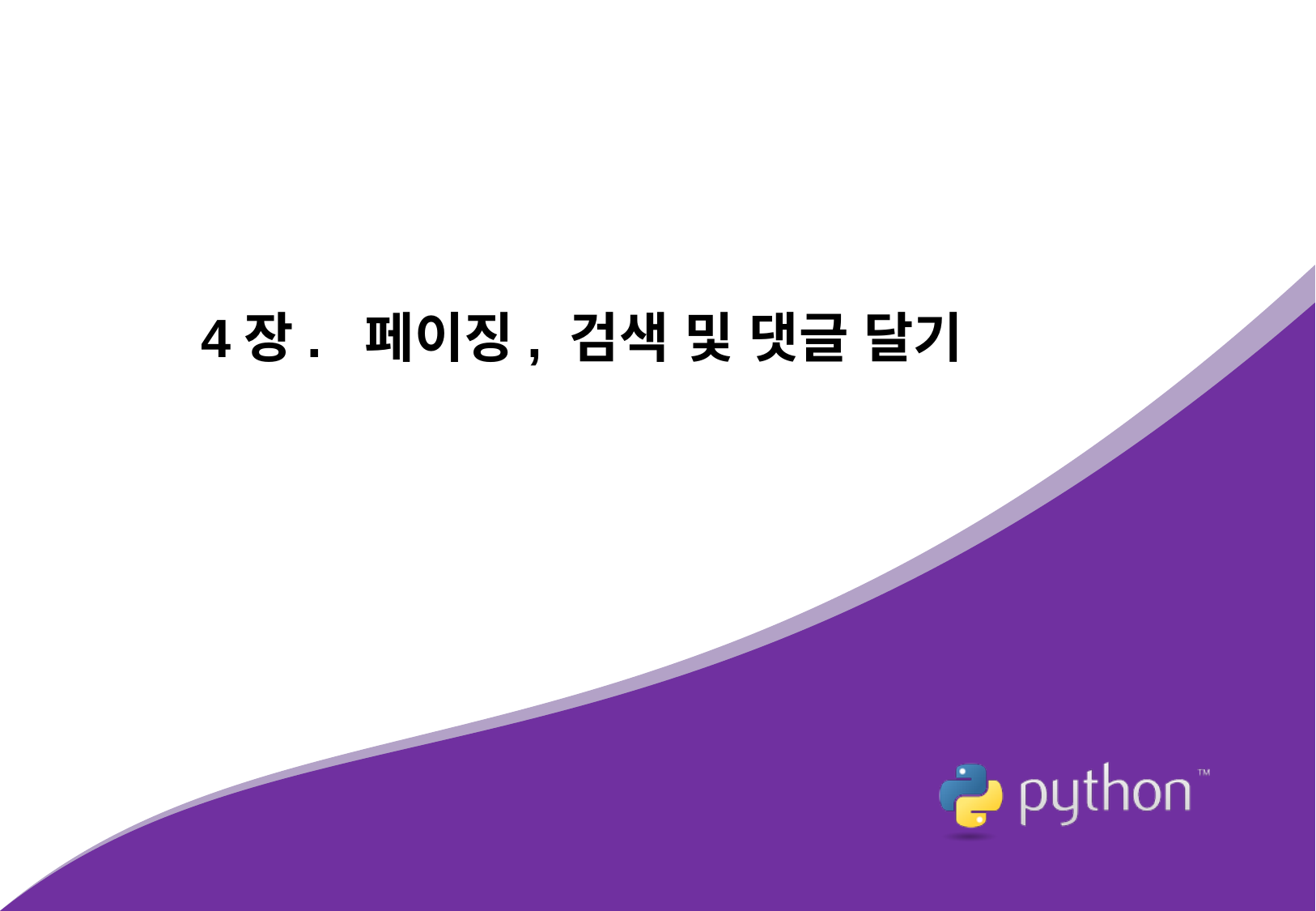

# 4장.  페이징, 검색 및 댓글 달기